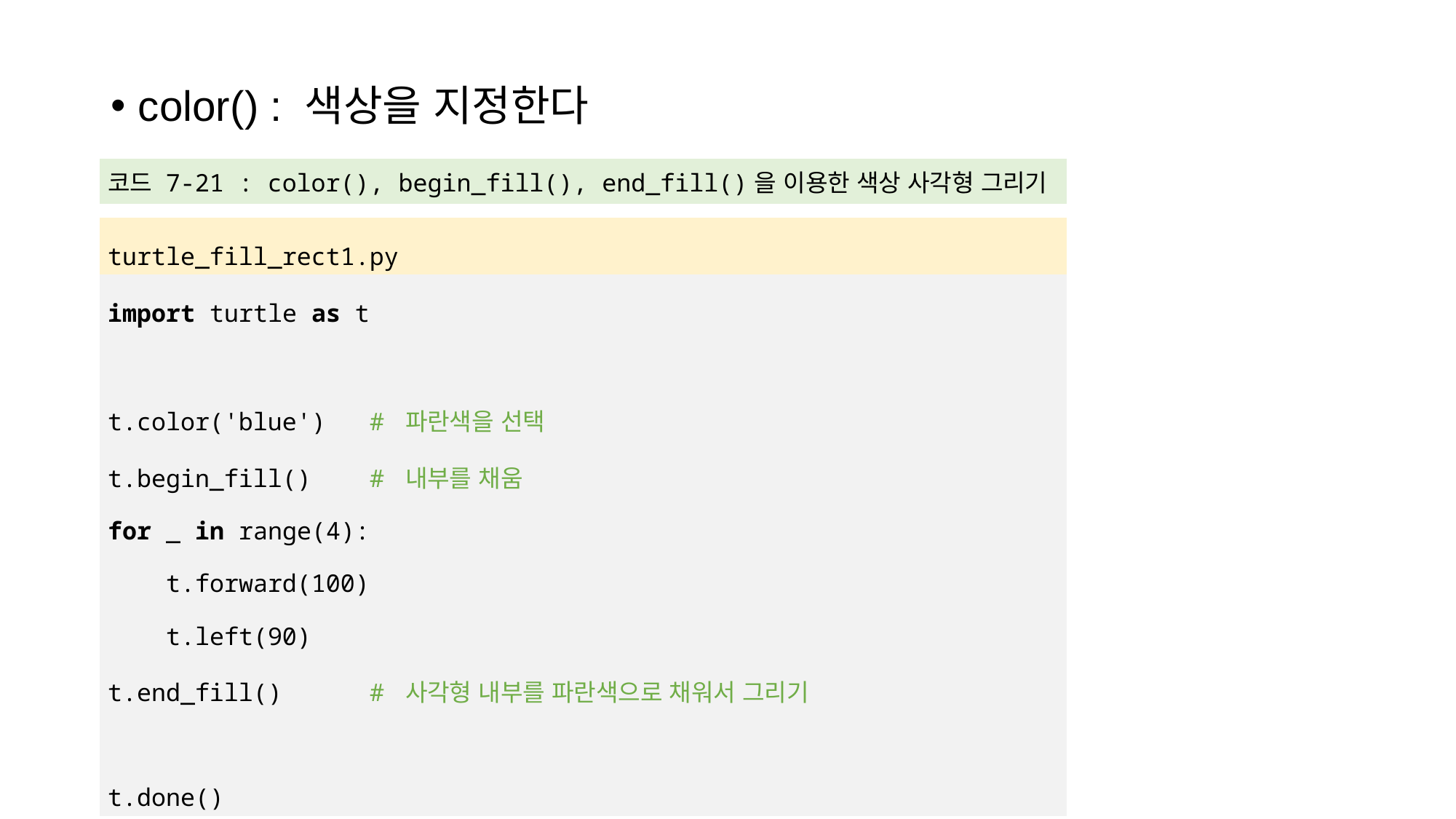

color() : 색상을 지정한다

| 코드 7-21 : color(), begin\_fill(), end\_fill()을 이용한 색상 사각형 그리기 |
| --- |
|  |
| turtle\_fill\_rect1.py |
| import turtle as t t.color('blue') # 파란색을 선택 t.begin\_fill() # 내부를 채움 for \_ in range(4): t.forward(100) t.left(90) t.end\_fill() # 사각형 내부를 파란색으로 채워서 그리기 t.done() |